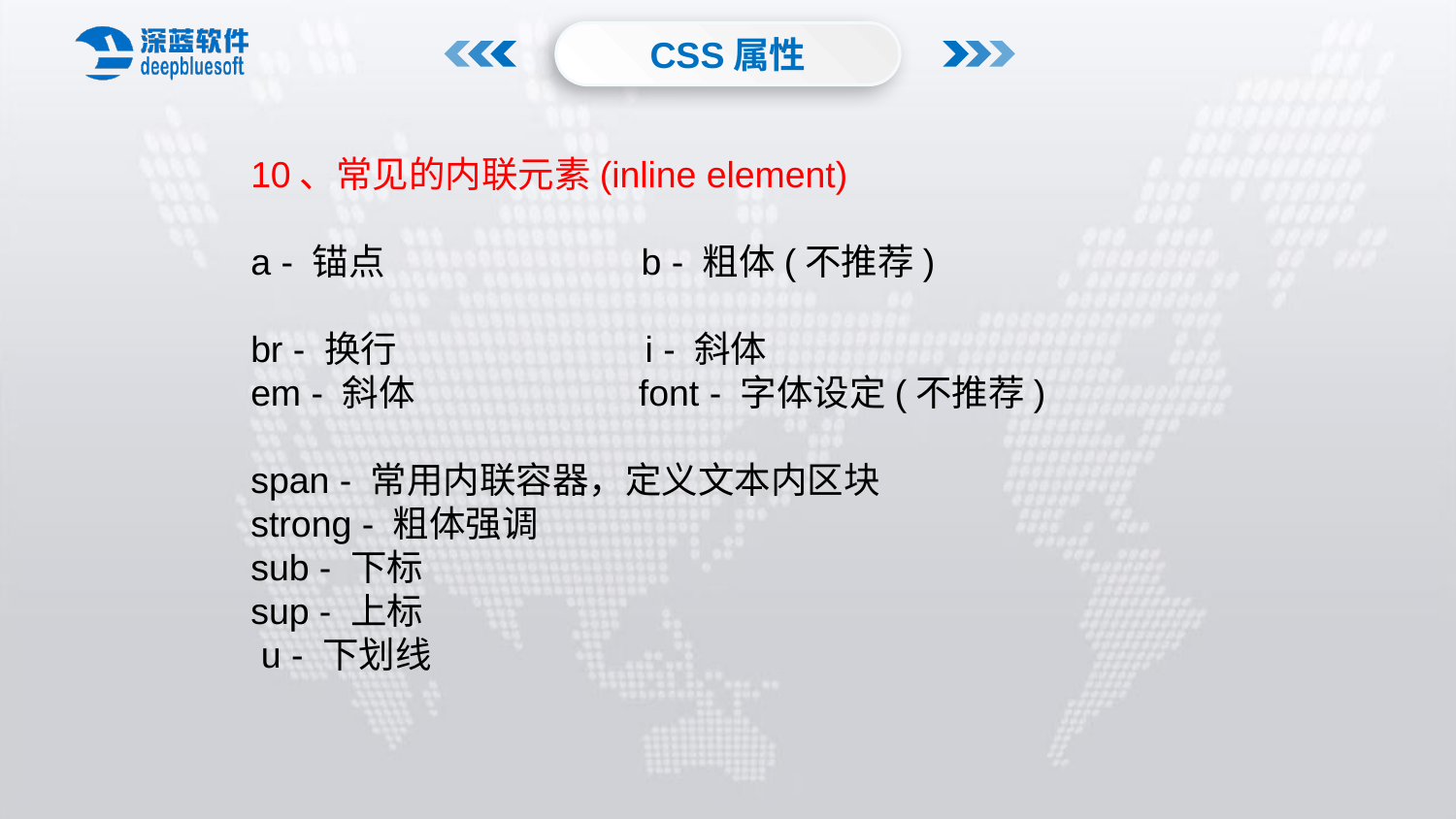

CSS属性

10、常见的内联元素(inline element)

a - 锚点                              b - 粗体(不推荐)
br - 换行                             i - 斜体
em - 斜体                          font - 字体设定(不推荐)
span - 常用内联容器，定义文本内区块
strong - 粗体强调
sub - 下标
sup - 上标
 u - 下划线